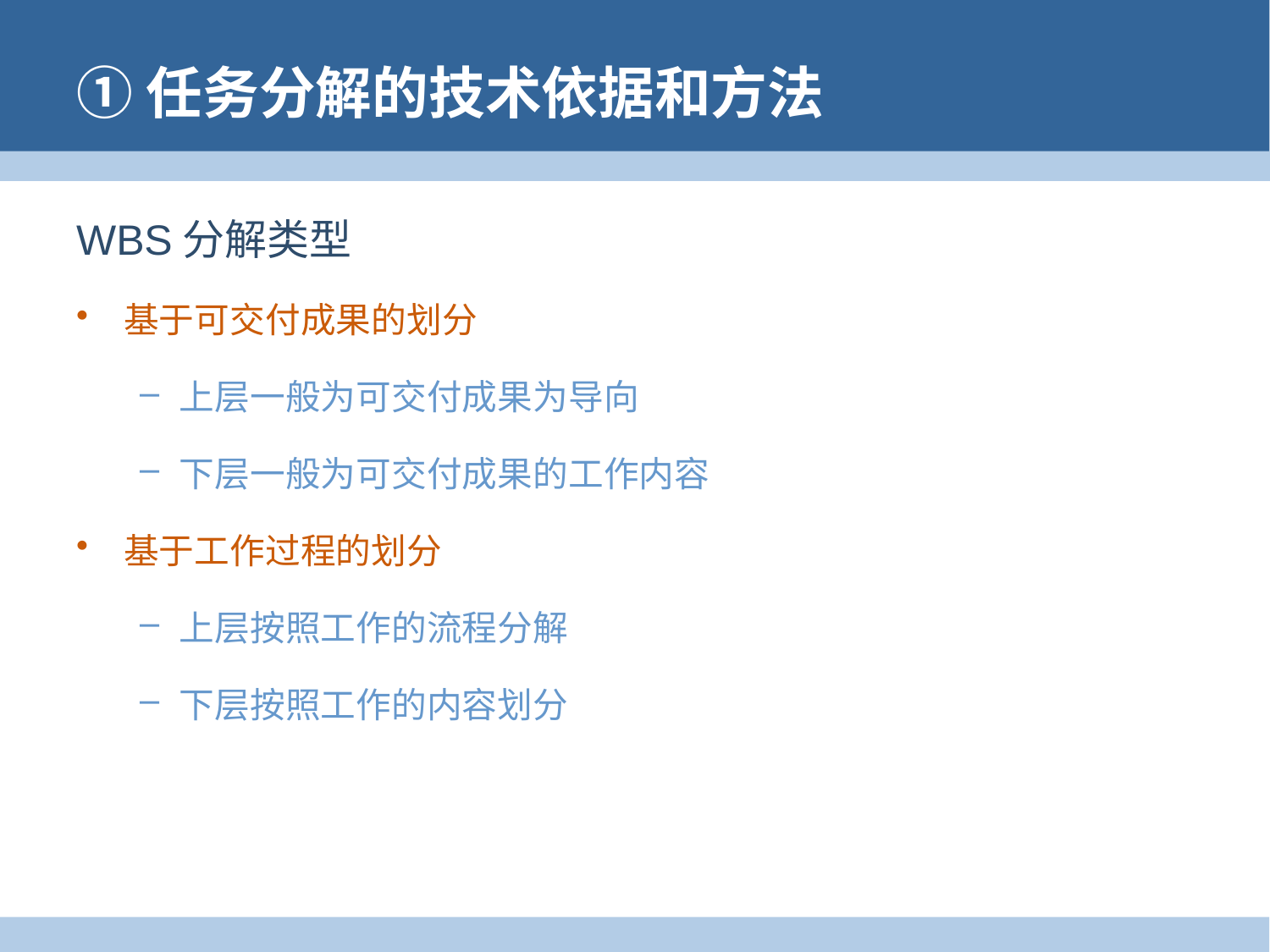

# ①任务分解的技术依据和方法
WBS分解类型
基于可交付成果的划分
上层一般为可交付成果为导向
下层一般为可交付成果的工作内容
基于工作过程的划分
上层按照工作的流程分解
下层按照工作的内容划分